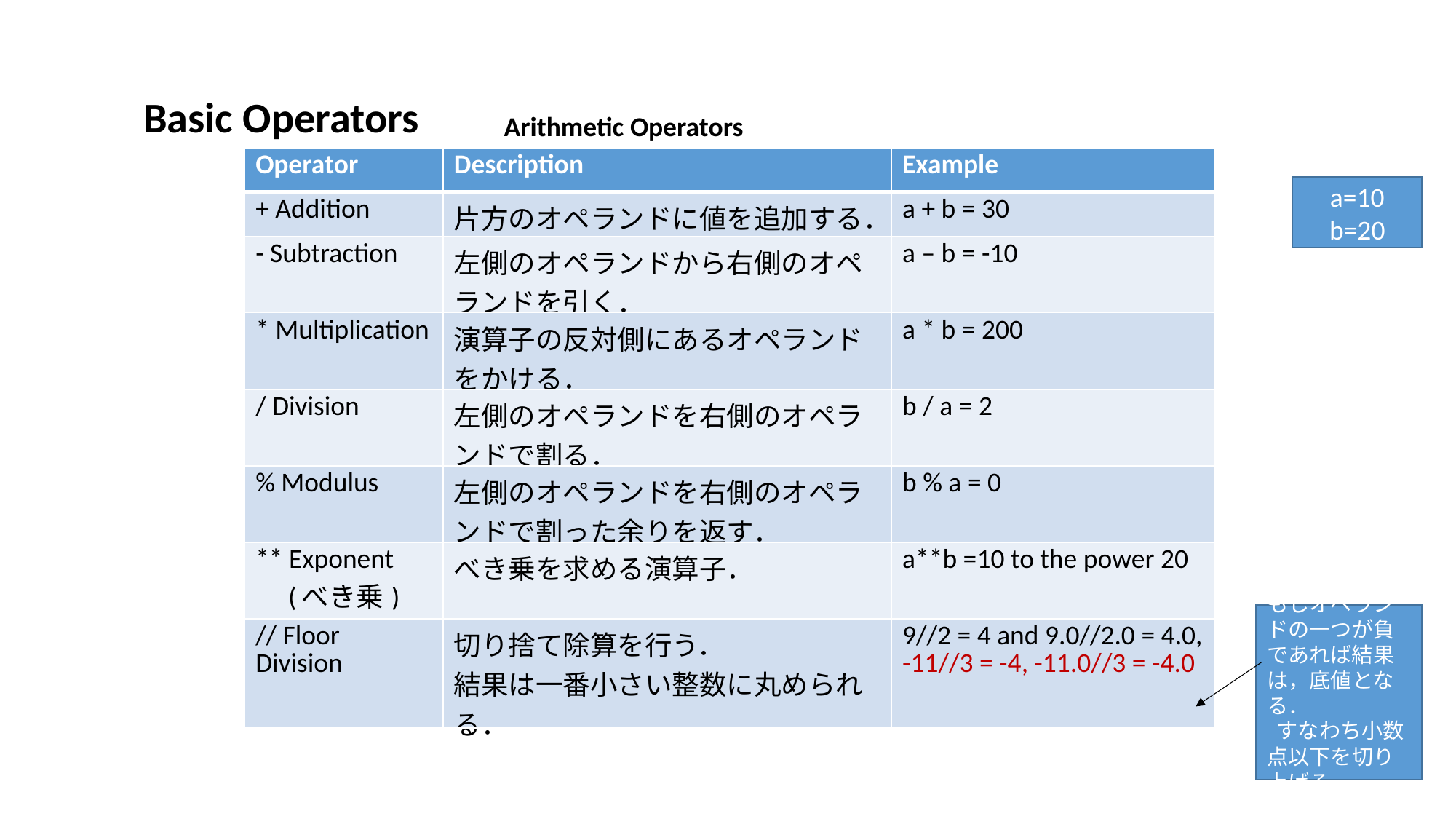

Basic Operators
Arithmetic Operators
| Operator | Description | Example |
| --- | --- | --- |
| + Addition | 片方のオペランドに値を追加する． | a + b = 30 |
| - Subtraction | 左側のオペランドから右側のオペランドを引く． | a – b = -10 |
| \* Multiplication | 演算子の反対側にあるオペランドをかける． | a \* b = 200 |
| / Division | 左側のオペランドを右側のオペランドで割る． | b / a = 2 |
| % Modulus | 左側のオペランドを右側のオペランドで割った余りを返す． | b % a = 0 |
| \*\* Exponent (べき乗) | べき乗を求める演算子． | a\*\*b =10 to the power 20 |
| // Floor Division | 切り捨て除算を行う． 結果は一番小さい整数に丸められる． | 9//2 = 4 and 9.0//2.0 = 4.0, -11//3 = -4, -11.0//3 = -4.0 |
a=10
b=20
もしオペランドの一つが負であれば結果は，底値となる．
 すなわち小数点以下を切り上げる